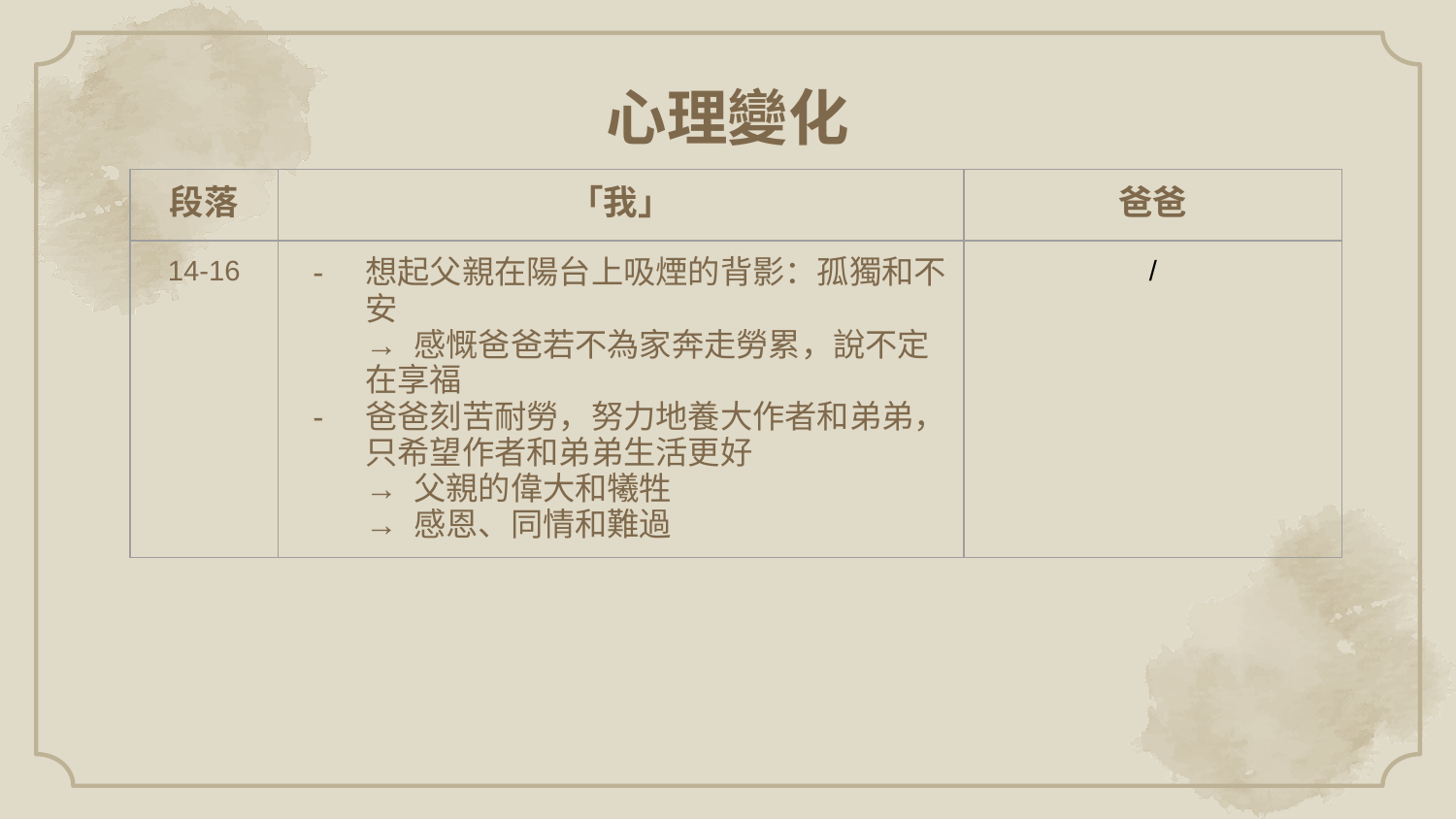

# 心理變化

| 段落 | 「我」 | 爸爸 |
| --- | --- | --- |
| 14-16 | 想起父親在陽台上吸煙的背影：孤獨和不安 → 感慨爸爸若不為家奔走勞累，說不定在享福 爸爸刻苦耐勞，努力地養大作者和弟弟，只希望作者和弟弟生活更好 → 父親的偉大和犧牲 → 感恩、同情和難過 | / |